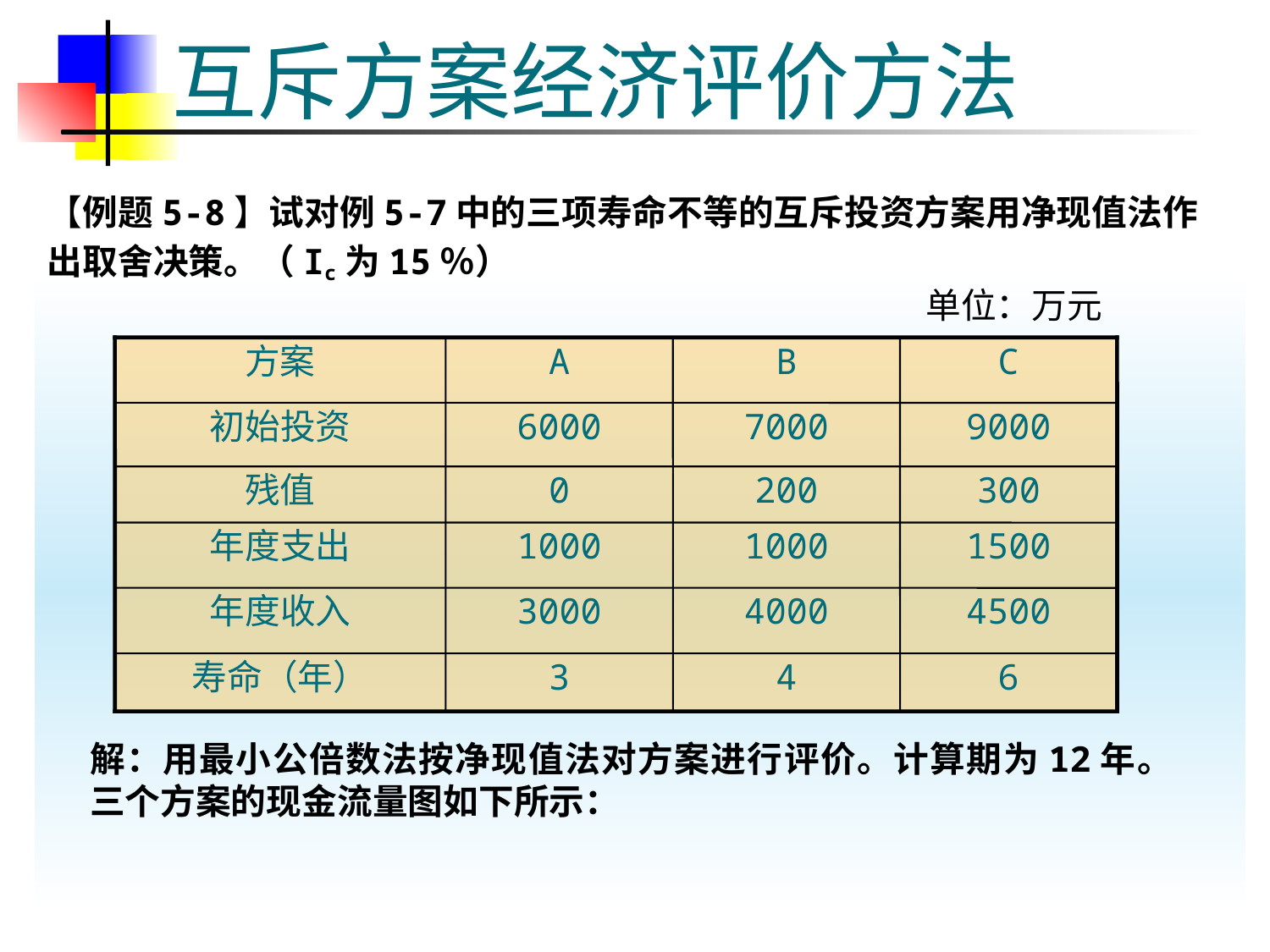

# 互斥方案经济评价方法
【例题5-8】试对例5-7中的三项寿命不等的互斥投资方案用净现值法作出取舍决策。（Ic为15％）

单位：万元
方案

A

B

C

初始投资

6000
7000
9000
残值

0
200
300
年度支出

1000
1000
1500
年度收入

3000
4000
4500
寿命（年）

3
4
6

解：用最小公倍数法按净现值法对方案进行评价。计算期为12年。三个方案的现金流量图如下所示：
44